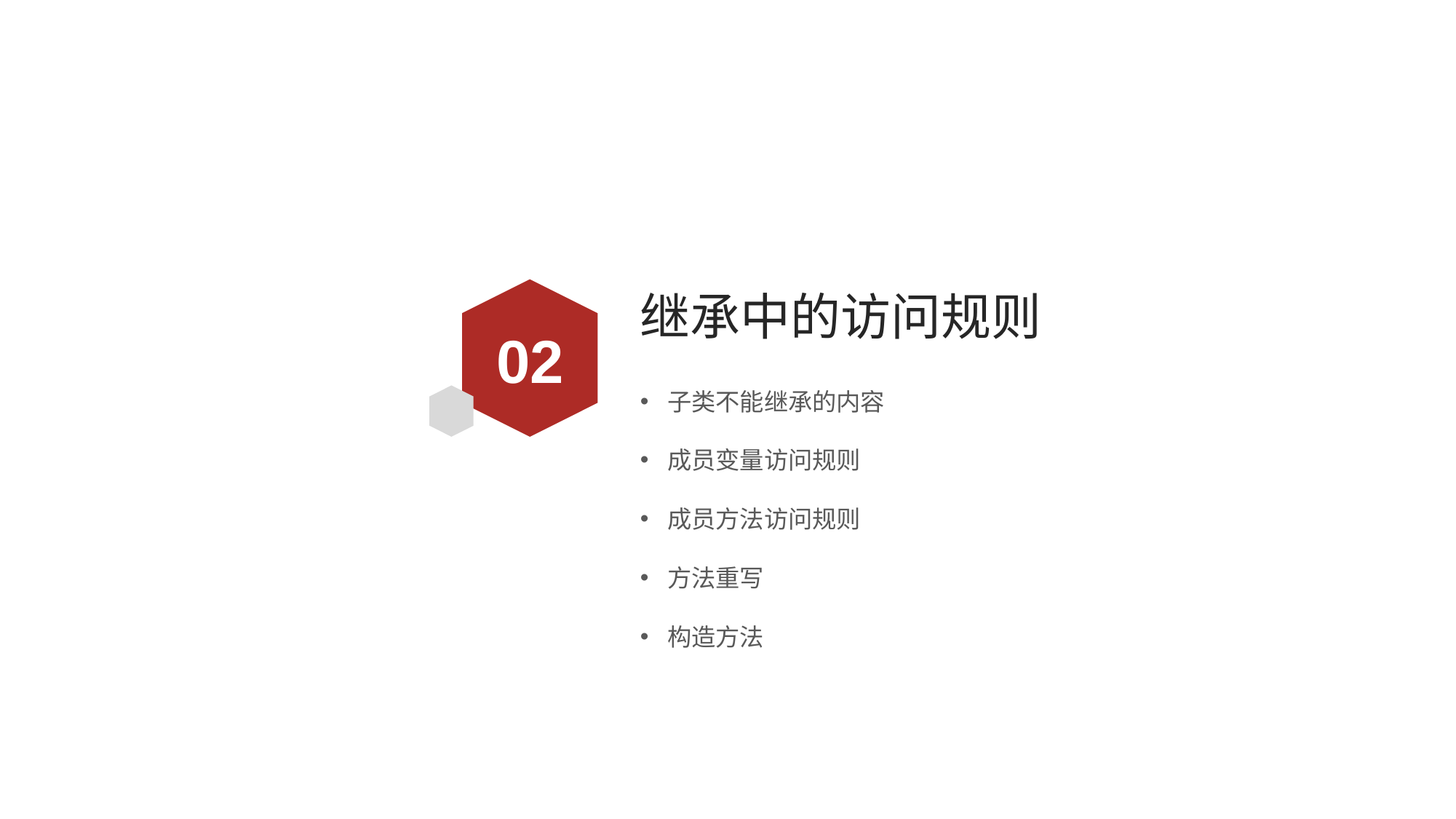

# 继承中的访问规则
02
子类不能继承的内容
成员变量访问规则
成员方法访问规则
方法重写
构造方法